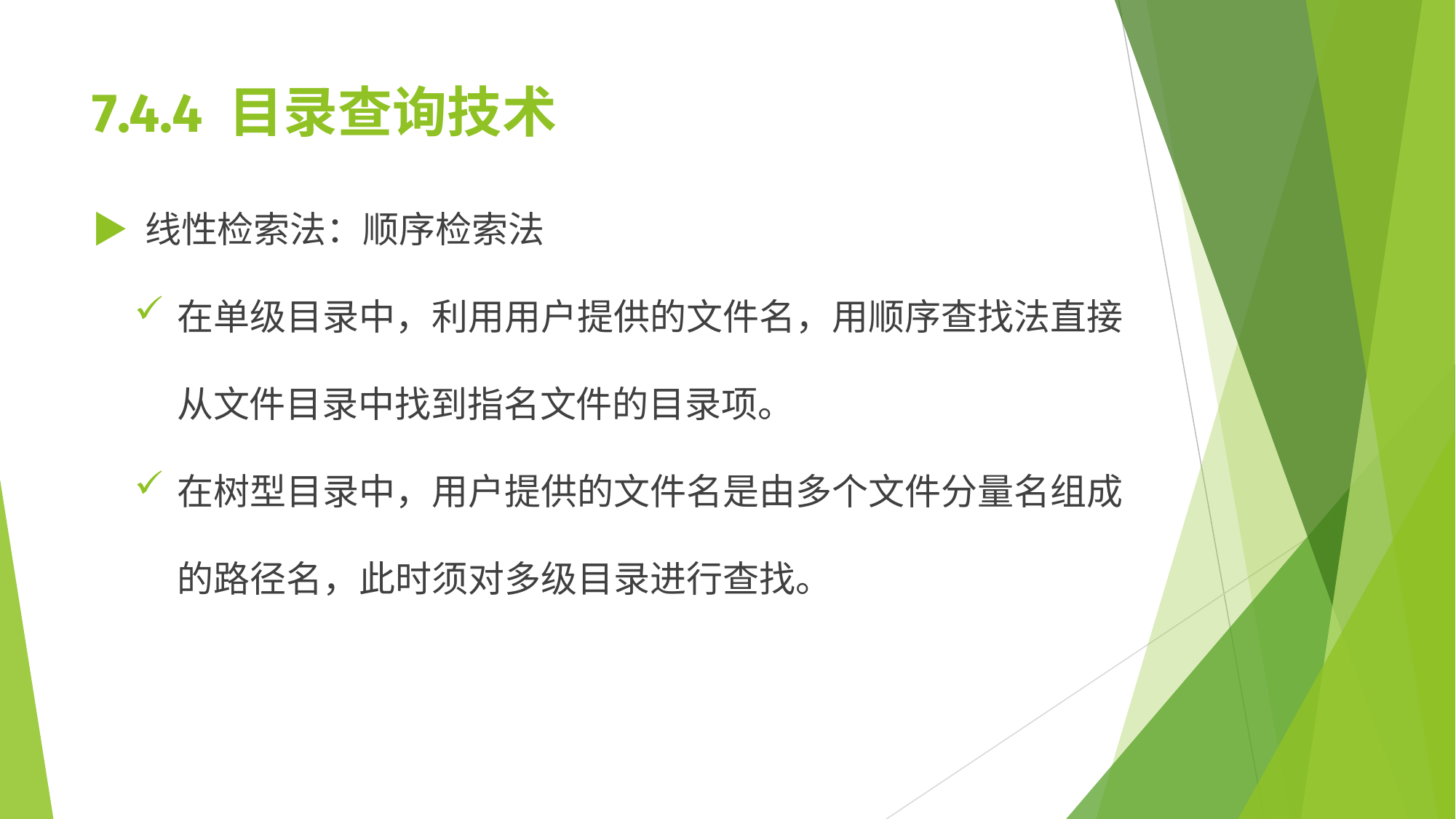

# 7.4.4 目录查询技术
▶ 线性检索法：顺序检索法
在单级目录中，利用用户提供的文件名，用顺序查找法直接 从文件目录中找到指名文件的目录项。
在树型目录中，用户提供的文件名是由多个文件分量名组成 的路径名，此时须对多级目录进行查找。